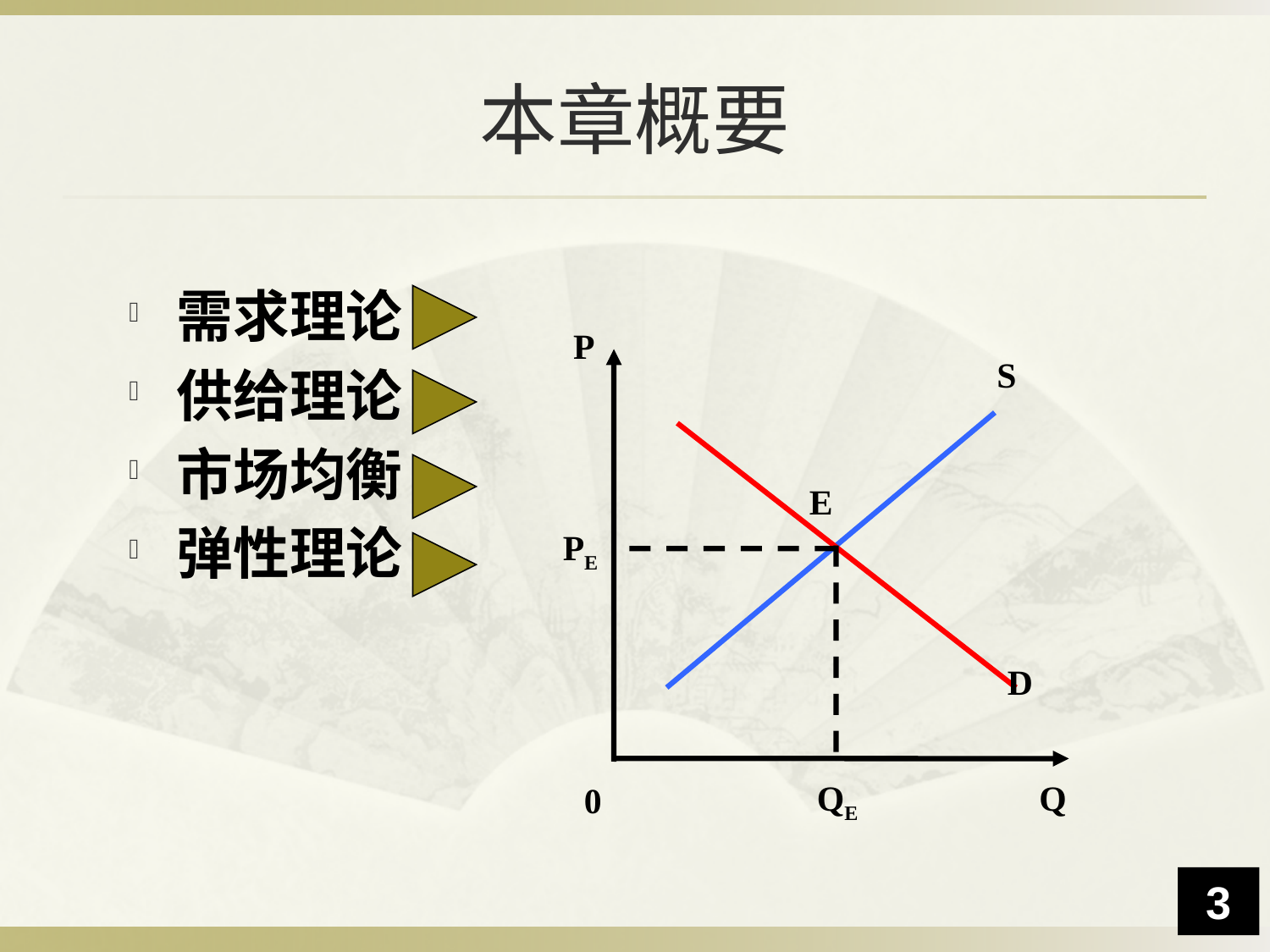

# 本章概要
需求理论
供给理论
市场均衡
弹性理论

P
S

E
PE

D

QE
Q
0

3